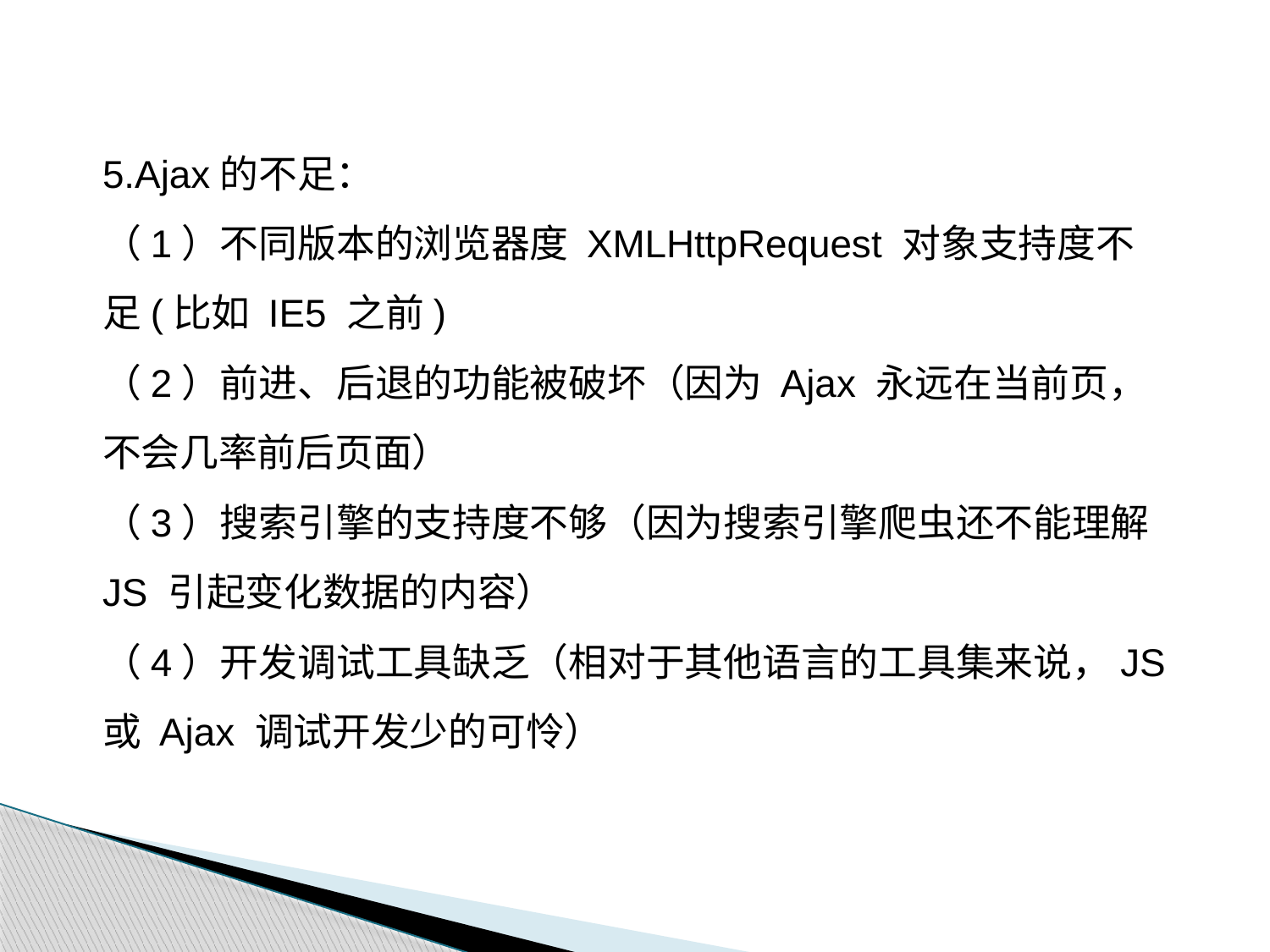

5.Ajax的不足：
（1）不同版本的浏览器度 XMLHttpRequest 对象支持度不足(比如 IE5 之前)
（2）前进、后退的功能被破坏（因为 Ajax 永远在当前页，不会几率前后页面）
（3）搜索引擎的支持度不够（因为搜索引擎爬虫还不能理解 JS 引起变化数据的内容）
（4）开发调试工具缺乏（相对于其他语言的工具集来说，JS 或 Ajax 调试开发少的可怜）